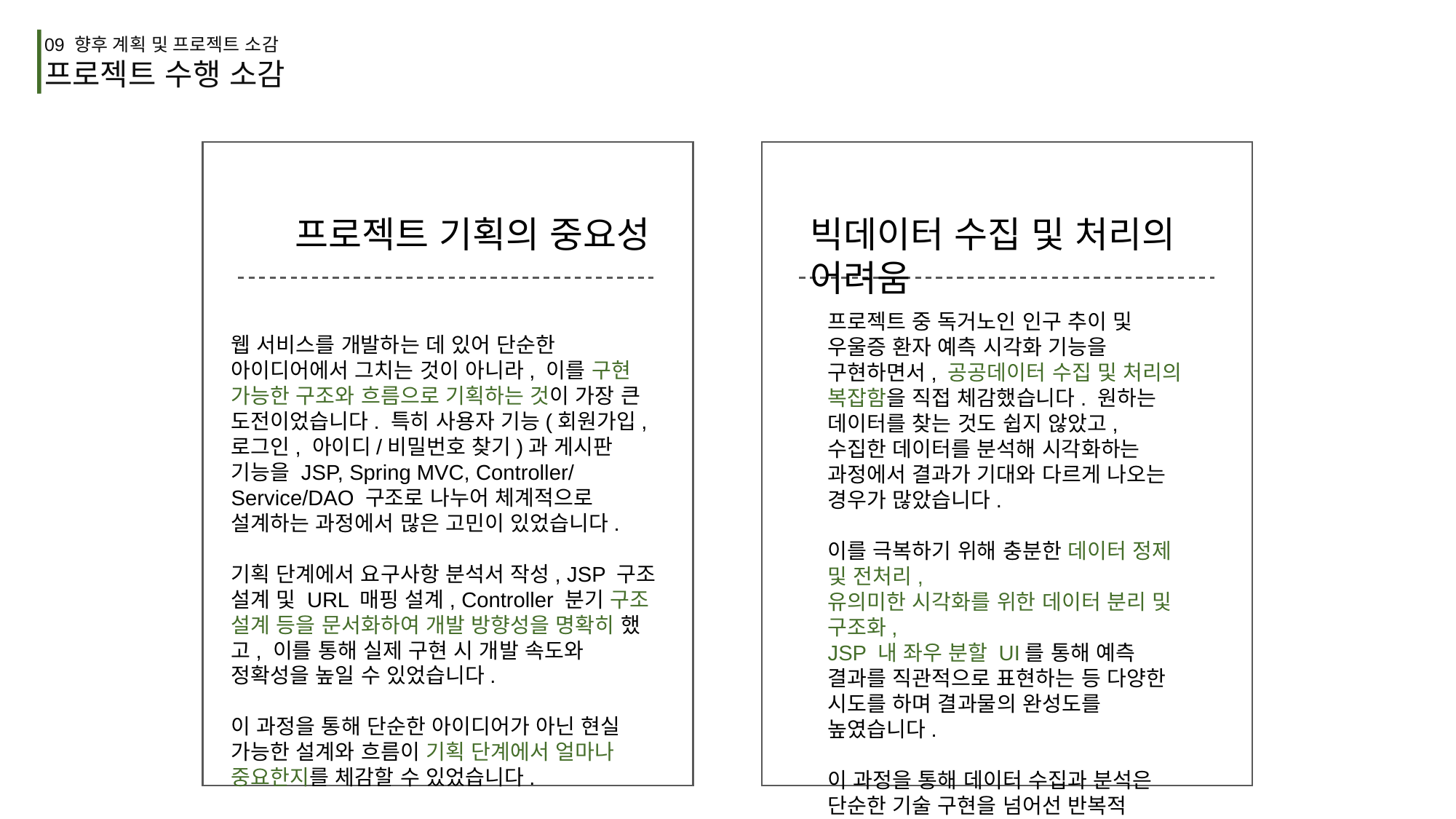

09 향후 계획 및 프로젝트 소감
프로젝트 수행 소감

빅데이터 수집 및 처리의 어려움
프로젝트 기획의 중요성
프로젝트 중 독거노인 인구 추이 및 우울증 환자 예측 시각화 기능을 구현하면서, 공공데이터 수집 및 처리의 복잡함을 직접 체감했습니다. 원하는 데이터를 찾는 것도 쉽지 않았고, 수집한 데이터를 분석해 시각화하는 과정에서 결과가 기대와 다르게 나오는 경우가 많았습니다.

이를 극복하기 위해 충분한 데이터 정제 및 전처리,
유의미한 시각화를 위한 데이터 분리 및 구조화,
JSP 내 좌우 분할 UI를 통해 예측 결과를 직관적으로 표현하는 등 다양한 시도를 하며 결과물의 완성도를 높였습니다.

이 과정을 통해 데이터 수집과 분석은 단순한 기술 구현을 넘어선 반복적 사고와 탐색의 과정임을 알게 되었고, 이 경험이 추후 데이터 기반 서비스 구현에도 큰 자산이 될 것이라 확신했습니다.
웹 서비스를 개발하는 데 있어 단순한 아이디어에서 그치는 것이 아니라, 이를 구현 가능한 구조와 흐름으로 기획하는 것이 가장 큰 도전이었습니다. 특히 사용자 기능(회원가입, 로그인, 아이디/비밀번호 찾기)과 게시판 기능을 JSP, Spring MVC, Controller/Service/DAO 구조로 나누어 체계적으로 설계하는 과정에서 많은 고민이 있었습니다.

기획 단계에서 요구사항 분석서 작성, JSP 구조 설계 및 URL 매핑 설계, Controller 분기 구조 설계 등을 문서화하여 개발 방향성을 명확히 했고, 이를 통해 실제 구현 시 개발 속도와 정확성을 높일 수 있었습니다.

이 과정을 통해 단순한 아이디어가 아닌 현실 가능한 설계와 흐름이 기획 단계에서 얼마나 중요한지를 체감할 수 있었습니다.